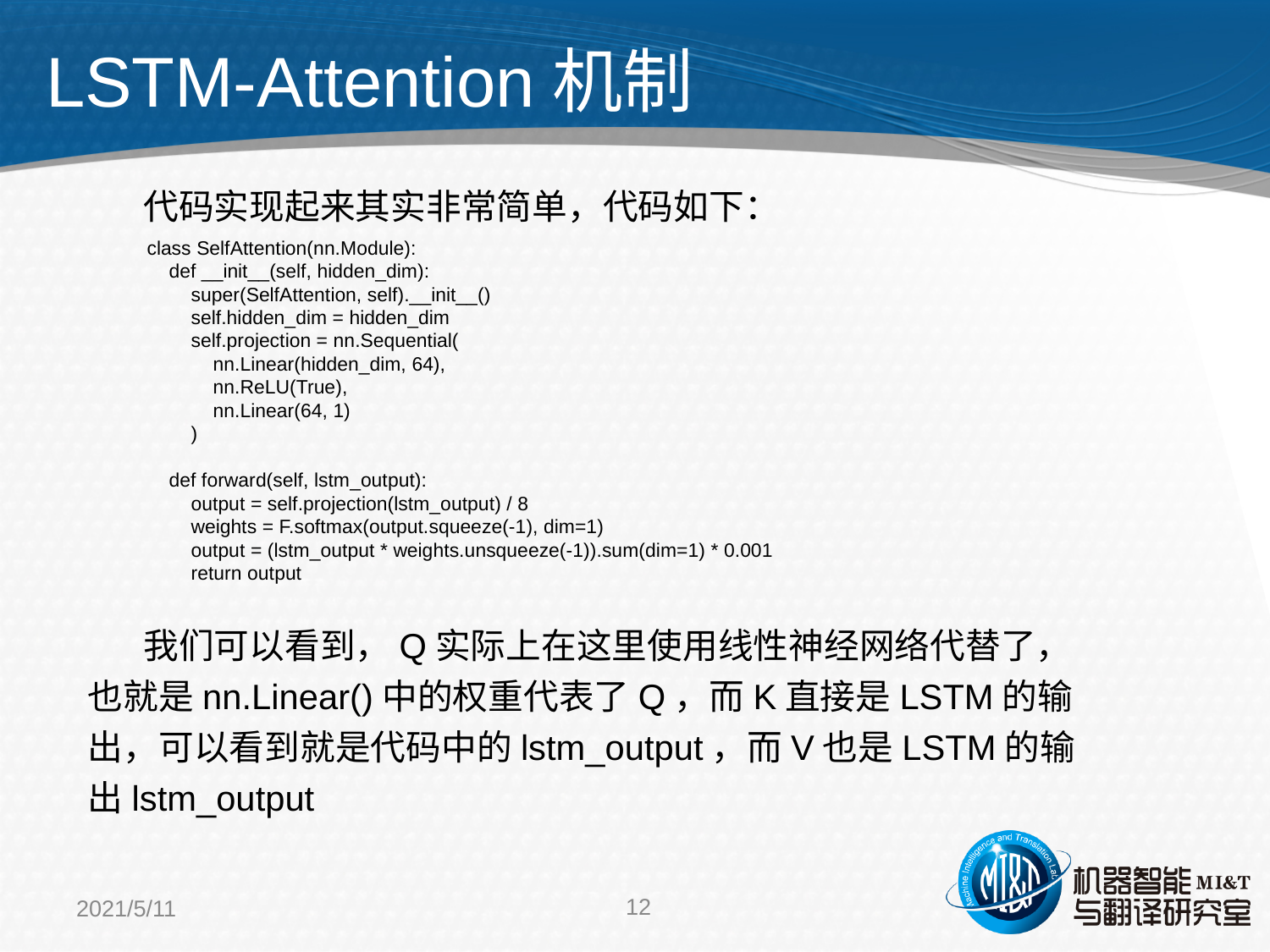

LSTM-Attention机制
      代码实现起来其实非常简单，代码如下：

class SelfAttention(nn.Module):
    def __init__(self, hidden_dim):
        super(SelfAttention, self).__init__()
        self.hidden_dim = hidden_dim
        self.projection = nn.Sequential(
            nn.Linear(hidden_dim, 64),
            nn.ReLU(True),
            nn.Linear(64, 1)
        )

    def forward(self, lstm_output):
        output = self.projection(lstm_output) / 8
        weights = F.softmax(output.squeeze(-1), dim=1)
        output = (lstm_output * weights.unsqueeze(-1)).sum(dim=1) * 0.001
        return output

      我们可以看到，Q实际上在这里使用线性神经网络代替了，也就是nn.Linear()中的权重代表了Q，而K直接是LSTM的输出，可以看到就是代码中的lstm_output，而V也是LSTM的输出lstm_output
12
2021/5/11